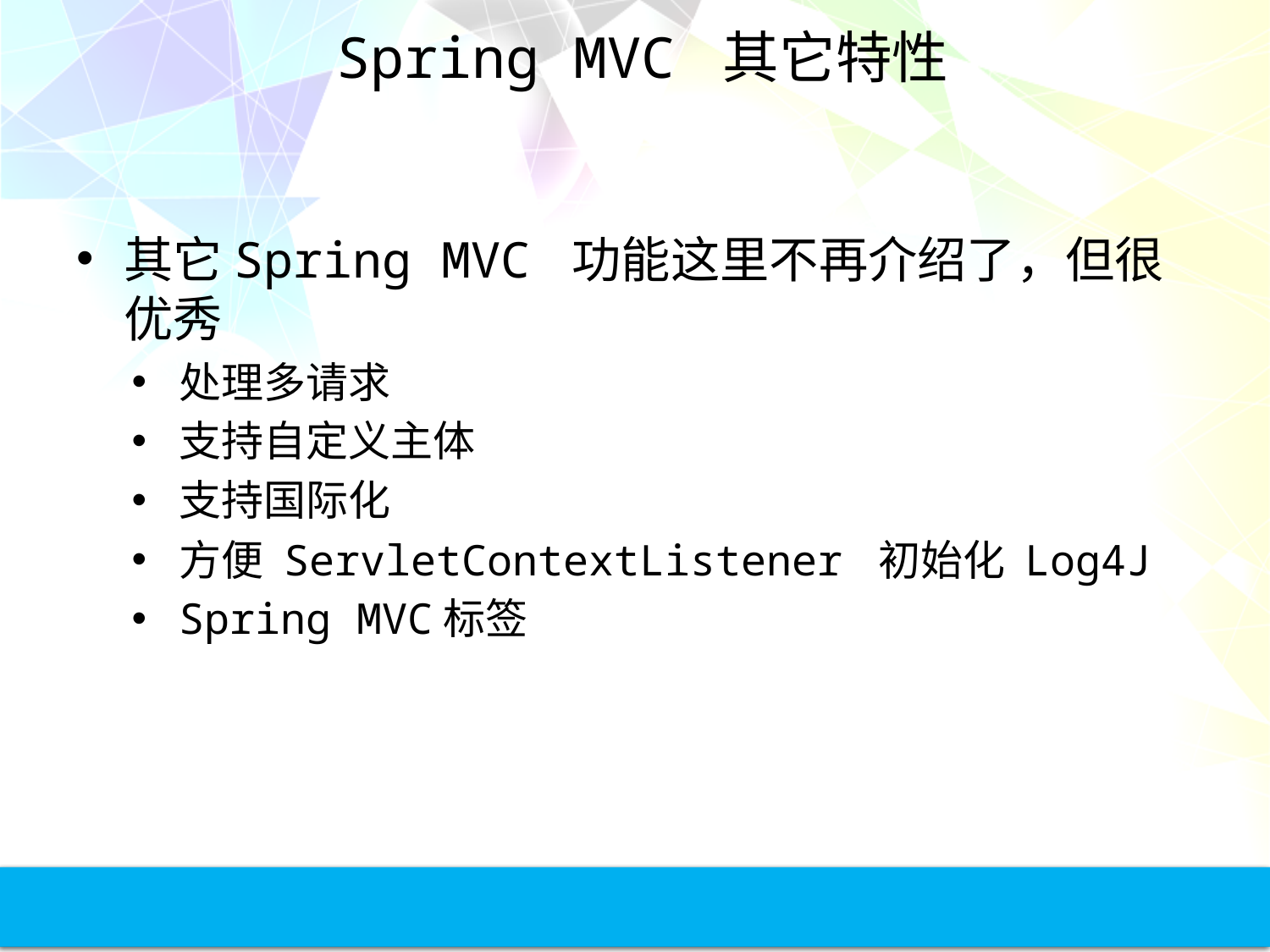

# Spring MVC 其它特性
其它Spring MVC 功能这里不再介绍了，但很优秀
处理多请求
支持自定义主体
支持国际化
方便 ServletContextListener 初始化 Log4J
Spring MVC标签